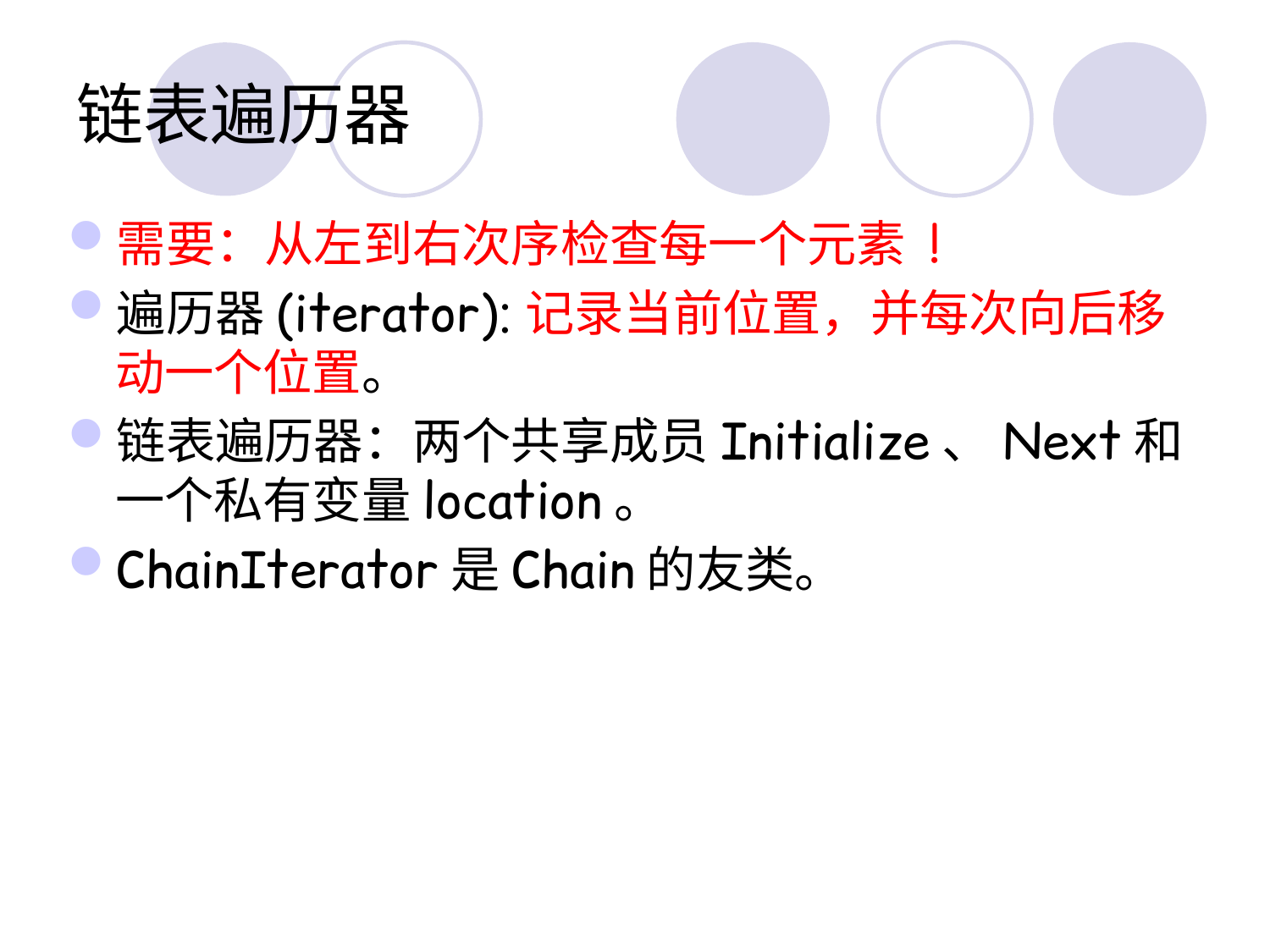

# 链表遍历器
需要：从左到右次序检查每一个元素 !
遍历器(iterator):记录当前位置，并每次向后移动一个位置。
链表遍历器：两个共享成员Initialize、Next和一个私有变量location。
ChainIterator是Chain的友类。

36